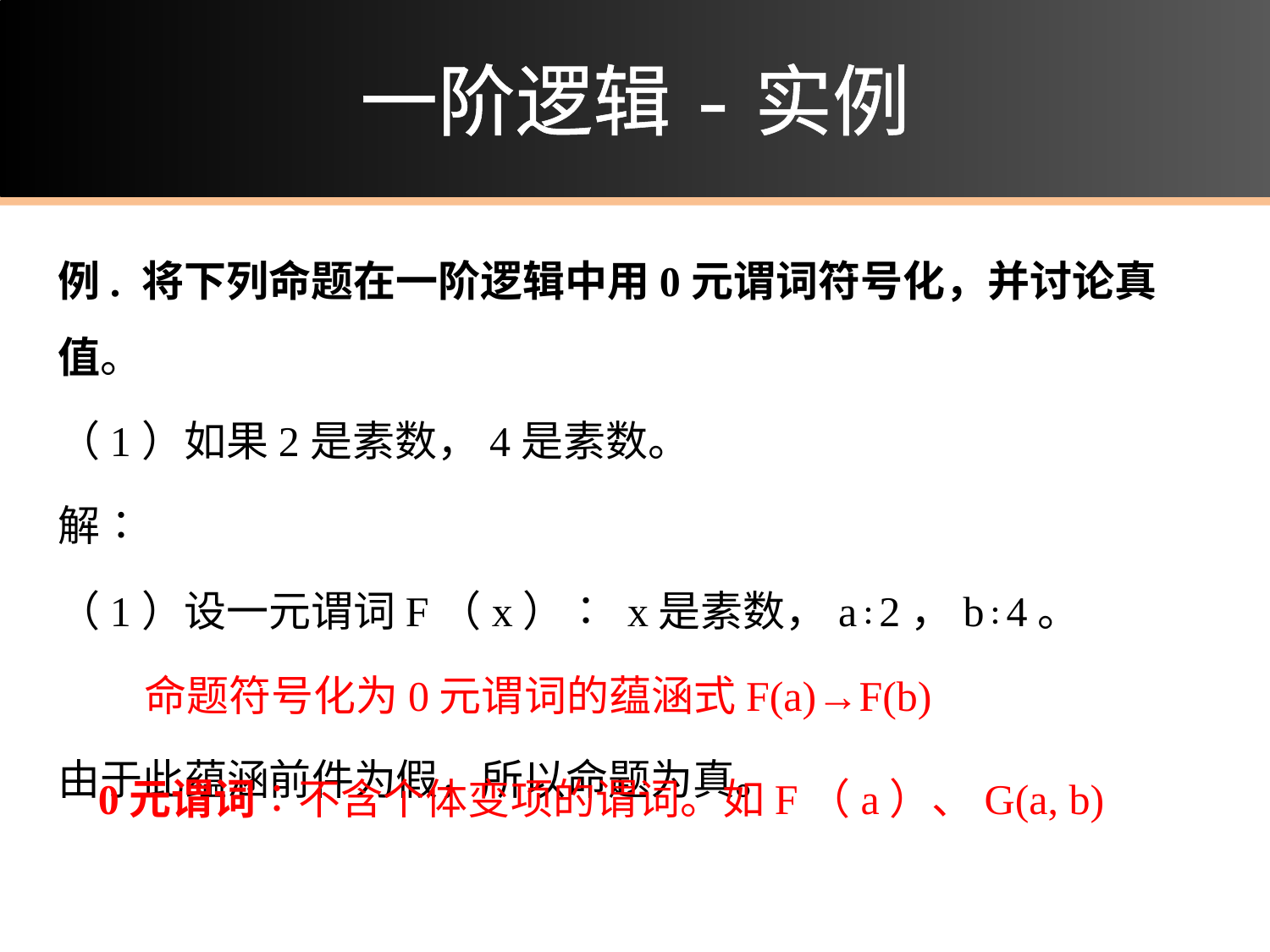

# 一阶逻辑-实例
例. 将下列命题在一阶逻辑中用0元谓词符号化，并讨论真值。
（1）如果2是素数，4是素数。
解∶
（1）设一元谓词F（x）∶ x是素数，a∶2，b∶4。
        命题符号化为0元谓词的蕴涵式F(a)→F(b)
由于此蕴涵前件为假，所以命题为真。
0元谓词∶不含个体变项的谓词。如F（a）、G(a, b)